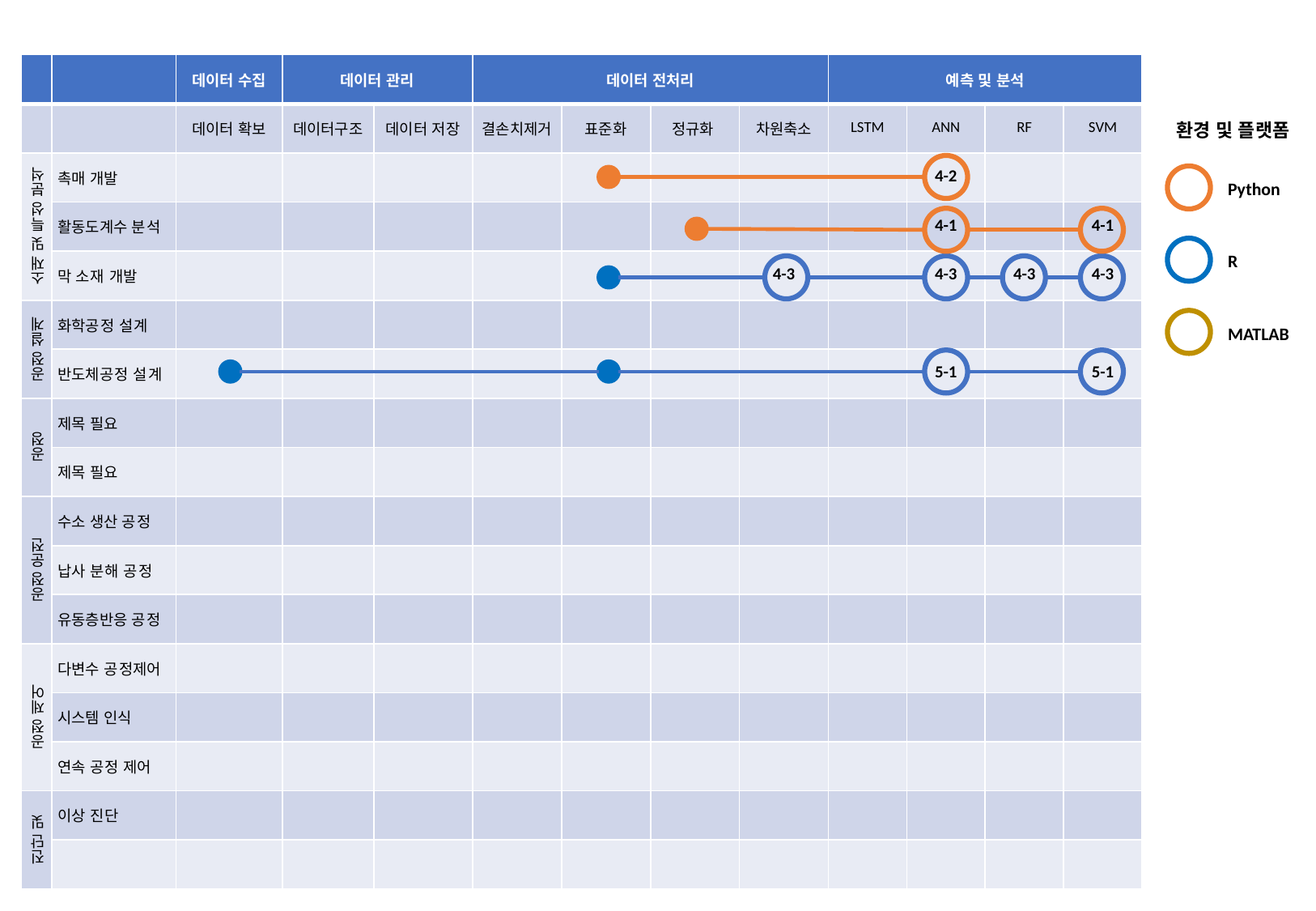

|  |  | 데이터 수집 | 데이터 관리 |  | 데이터 전처리 |  |  |  | 예측 및 분석 |  |  |  |
| --- | --- | --- | --- | --- | --- | --- | --- | --- | --- | --- | --- | --- |
|  |  | 데이터 확보 | 데이터구조 | 데이터 저장 | 결손치제거 | 표준화 | 정규화 | 차원축소 | LSTM | ANN | RF | SVM |
| 소재 및 특성 분석 | 촉매 개발 |  |  |  |  |  |  |  |  | 4-2 |  |  |
|  | 활동도계수 분석 |  |  |  |  |  |  |  |  | 4-1 |  | 4-1 |
|  | 막 소재 개발 |  |  |  |  |  |  | 4-3 |  | 4-3 | 4-3 | 4-3 |
| 공정 설계 | 화학공정 설계 |  |  |  |  |  |  |  |  |  |  |  |
|  | 반도체공정 설계 |  |  |  |  |  |  |  |  | 5-1 |  | 5-1 |
| 공정 자동화 | 제목 필요 |  |  |  |  |  |  |  |  |  |  |  |
|  | 제목 필요 |  |  |  |  |  |  |  |  |  |  |  |
| 공정 운전 | 수소 생산 공정 |  |  |  |  |  |  |  |  |  |  |  |
|  | 납사 분해 공정 |  |  |  |  |  |  |  |  |  |  |  |
|  | 유동층반응 공정 |  |  |  |  |  |  |  |  |  |  |  |
| 공정 제어 | 다변수 공정제어 |  |  |  |  |  |  |  |  |  |  |  |
|  | 시스템 인식 |  |  |  |  |  |  |  |  |  |  |  |
|  | 연속 공정 제어 |  |  |  |  |  |  |  |  |  |  |  |
| 진단 및 안전 | 이상 진단 |  |  |  |  |  |  |  |  |  |  |  |
|  |  |  |  |  |  |  |  |  |  |  |  |  |
환경 및 플랫폼

Python

R

MATLAB